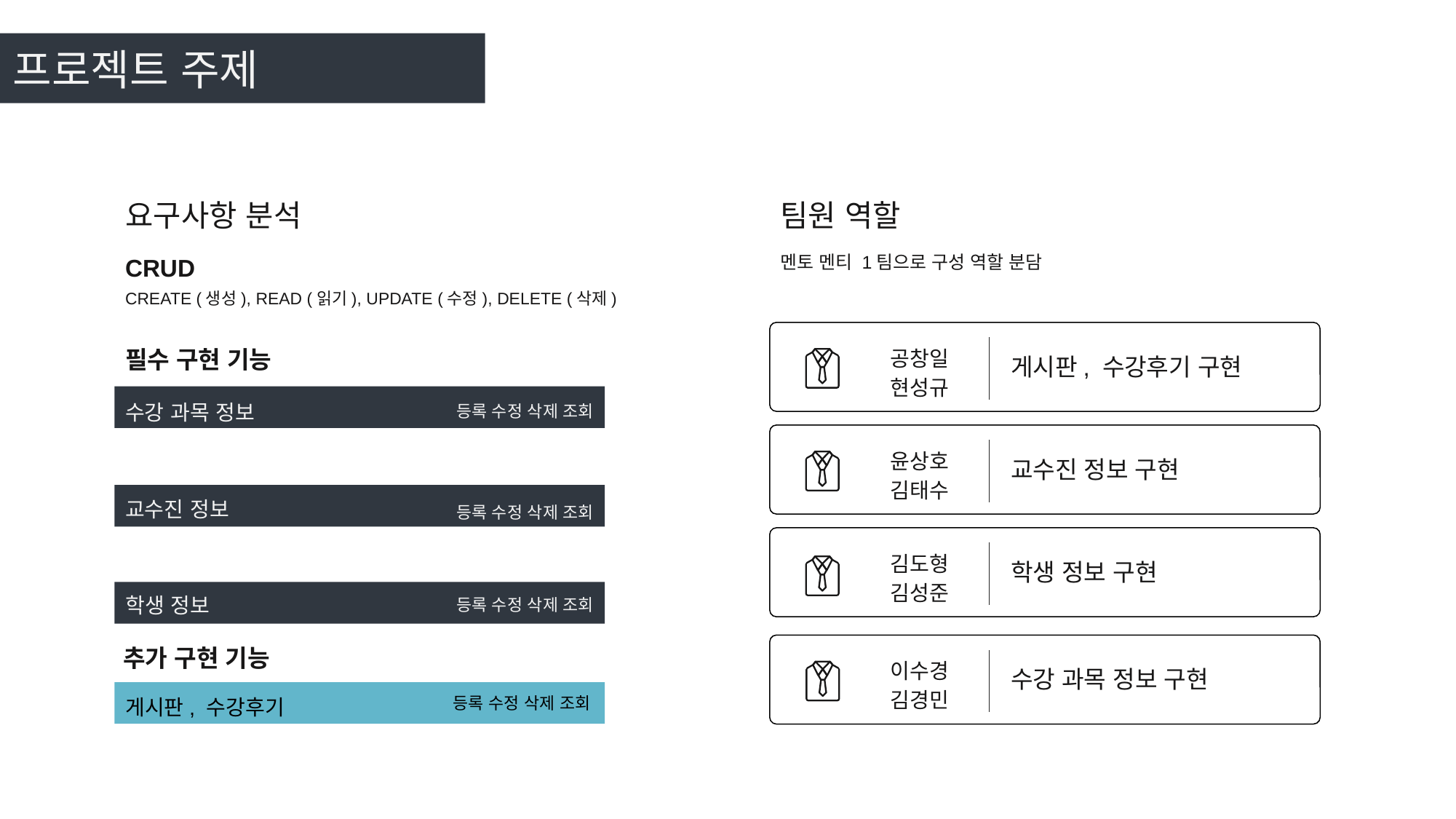

프로젝트 주제
요구사항 분석
팀원 역할
CRUD
CREATE (생성), READ (읽기), UPDATE (수정), DELETE (삭제)
멘토 멘티 1팀으로 구성 역할 분담

필수 구현 기능
공창일
현성규
게시판, 수강후기 구현

수강 과목 정보

등록 수정 삭제 조회

윤상호
김태수
교수진 정보 구현

교수진 정보

등록 수정 삭제 조회

김도형
김성준
학생 정보 구현

학생 정보

등록 수정 삭제 조회
추가 구현 기능

이수경
김경민
수강 과목 정보 구현

게시판, 수강후기
등록 수정 삭제 조회